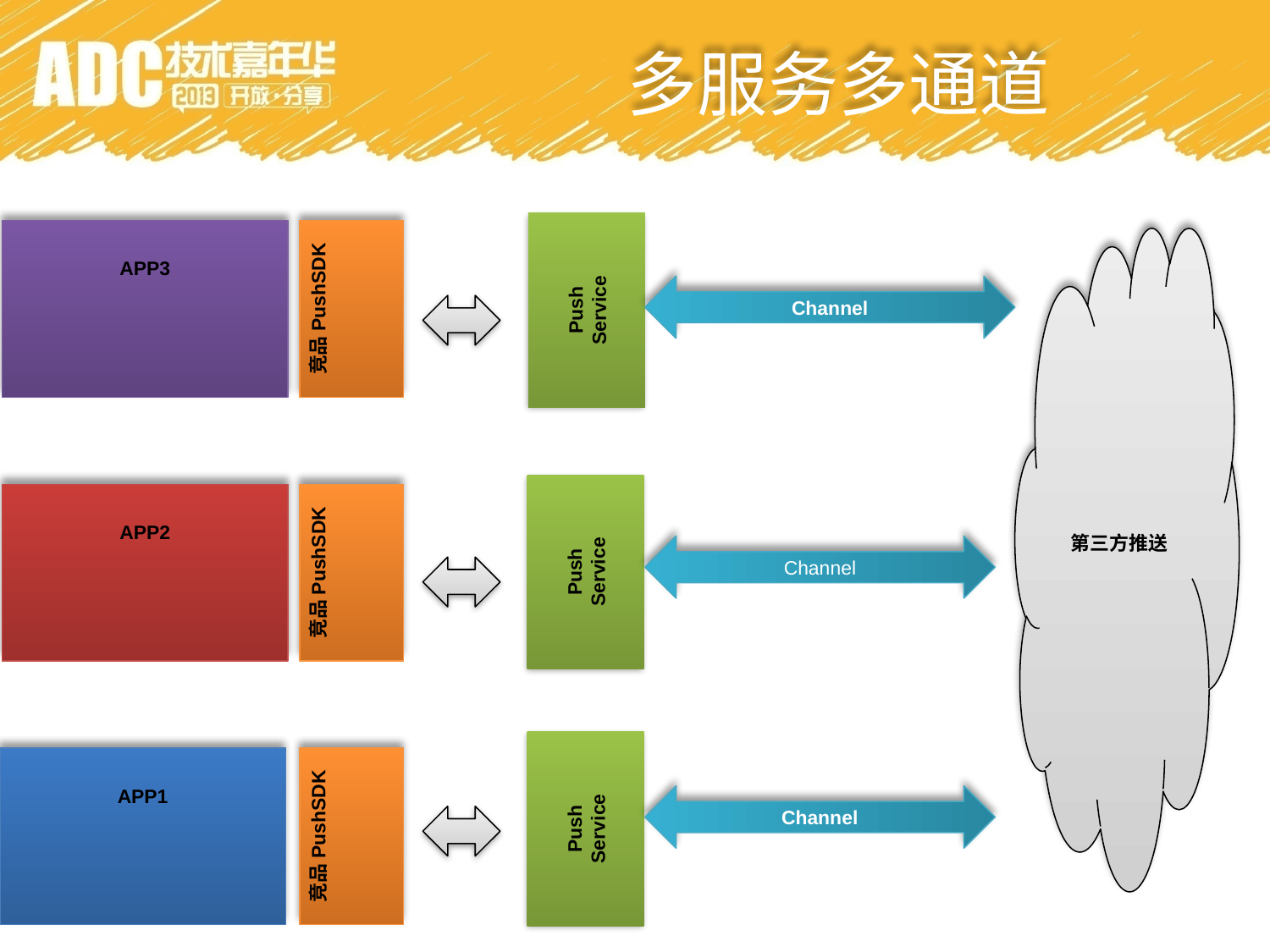

多服务多通道
Channel
第三方推送

APP1
竞品PushSDK

APP2
竞品PushSDK

APP3
竞品PushSDK

Push
Service
Push
Service
Push
Service
Channel
Channel